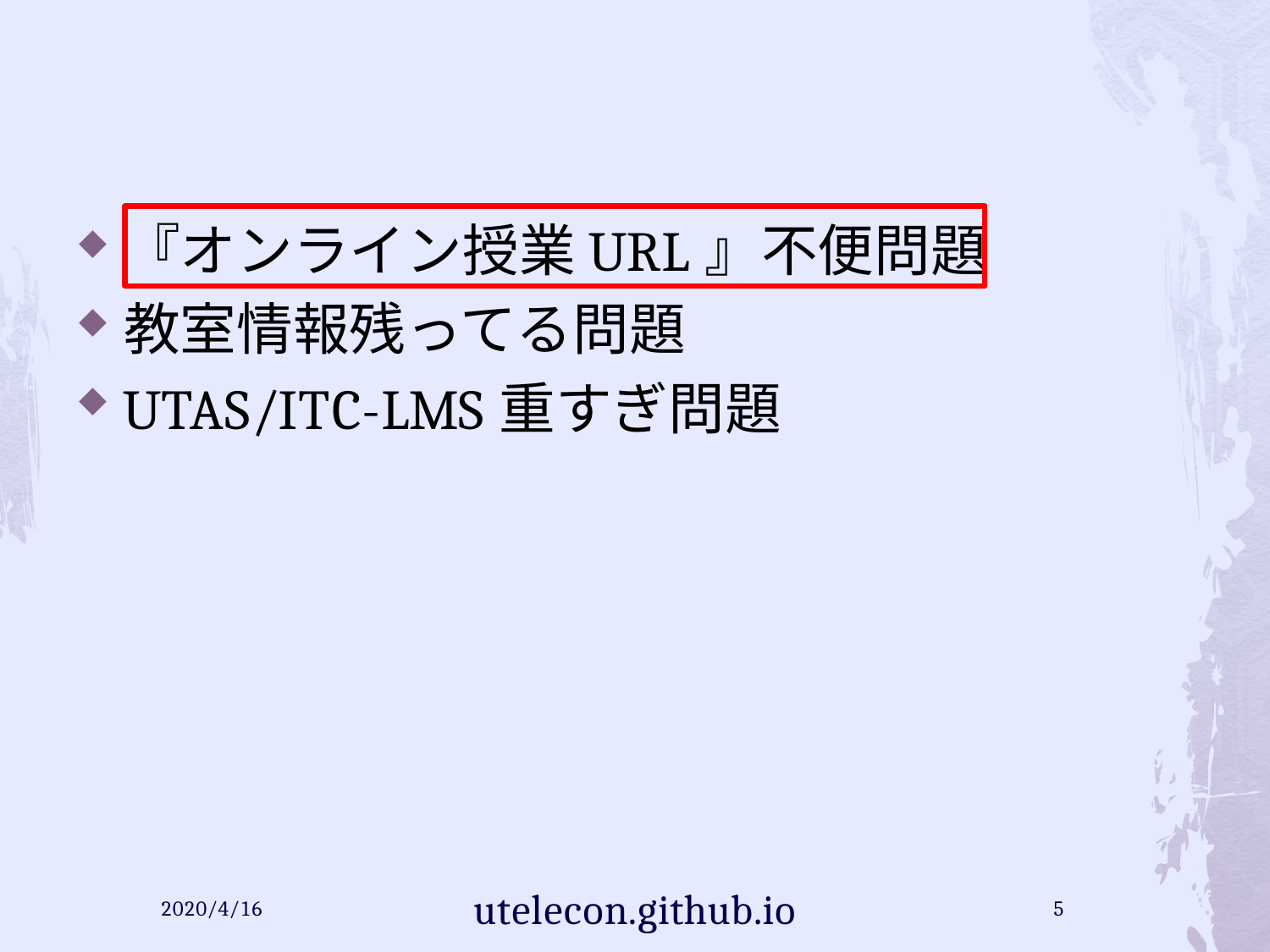

#

『オンライン授業URL』不便問題
教室情報残ってる問題
UTAS/ITC-LMS重すぎ問題
2020/4/16
utelecon.github.io
5